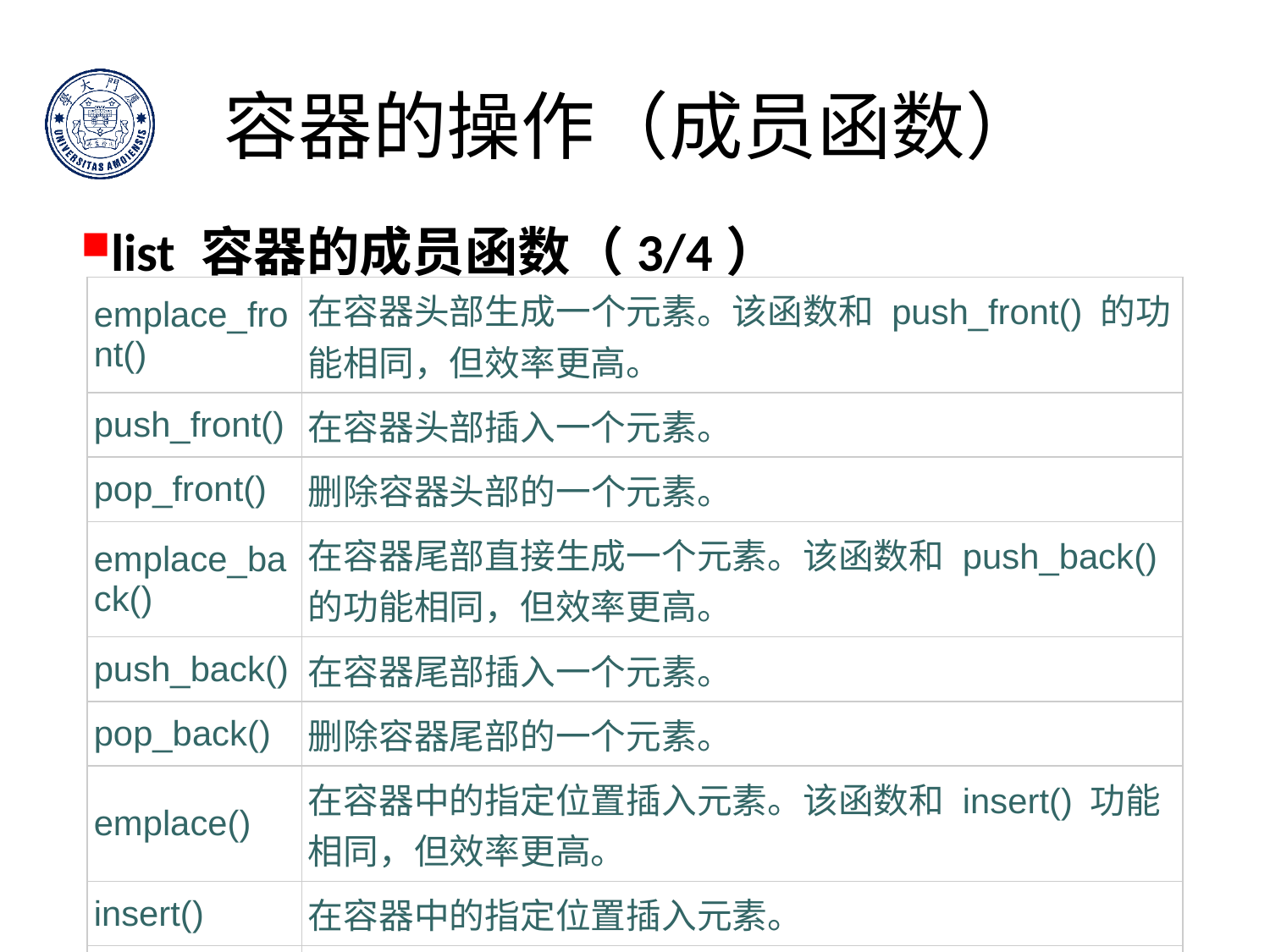

# 容器的操作（成员函数）
list 容器的成员函数（3/4）

| emplace\_front() | 在容器头部生成一个元素。该函数和 push\_front() 的功能相同，但效率更高。 |
| --- | --- |
| push\_front() | 在容器头部插入一个元素。 |
| pop\_front() | 删除容器头部的一个元素。 |
| emplace\_back() | 在容器尾部直接生成一个元素。该函数和 push\_back() 的功能相同，但效率更高。 |
| push\_back() | 在容器尾部插入一个元素。 |
| pop\_back() | 删除容器尾部的一个元素。 |
| emplace() | 在容器中的指定位置插入元素。该函数和 insert() 功能相同，但效率更高。 |
| insert() | 在容器中的指定位置插入元素。 |
| erase() | 删除容器中一个或某区域内的元素。 |
56